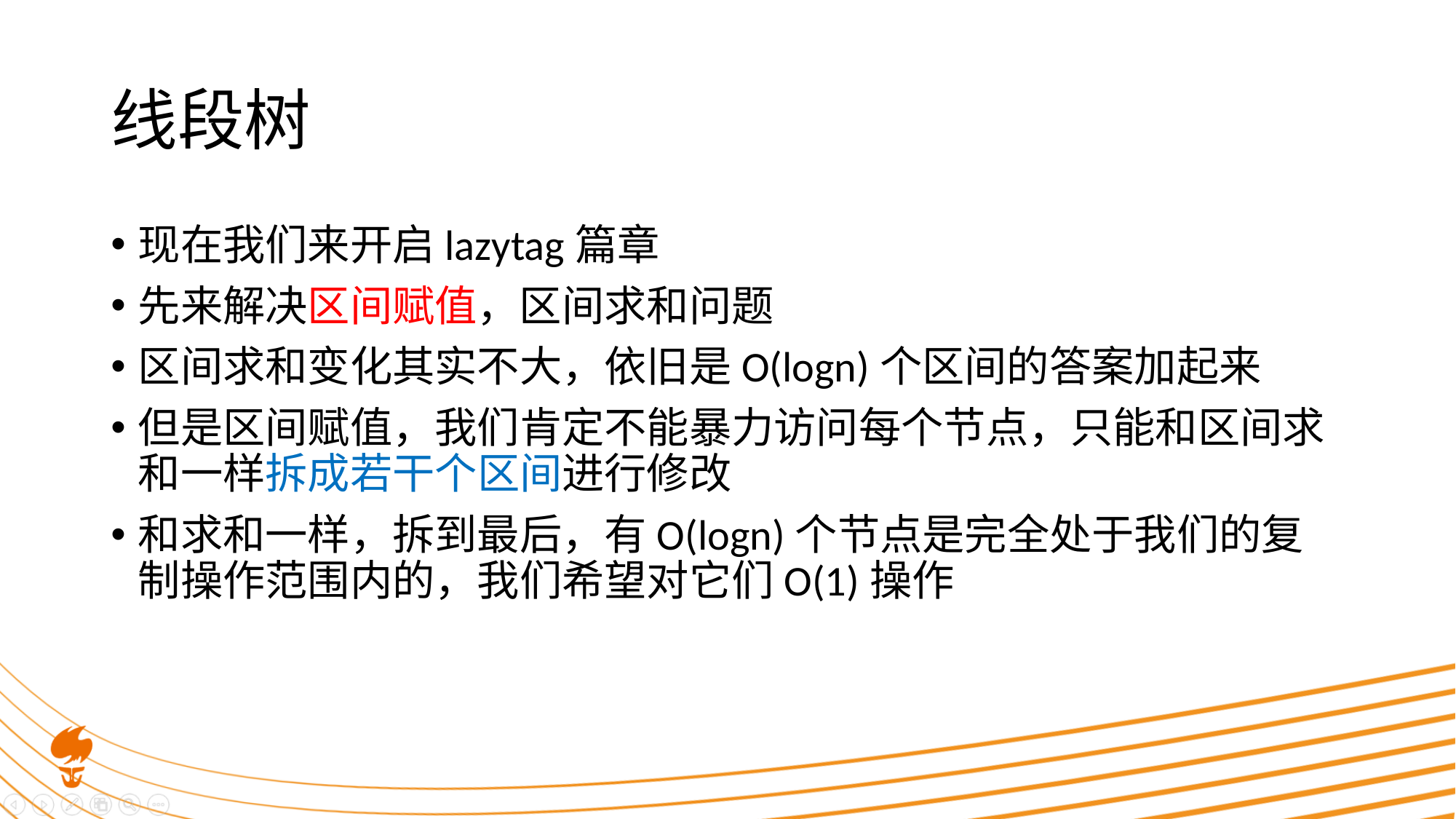

# 线段树
现在我们来开启lazytag篇章
先来解决区间赋值，区间求和问题
区间求和变化其实不大，依旧是O(logn)个区间的答案加起来
但是区间赋值，我们肯定不能暴力访问每个节点，只能和区间求和一样拆成若干个区间进行修改
和求和一样，拆到最后，有O(logn)个节点是完全处于我们的复制操作范围内的，我们希望对它们O(1)操作